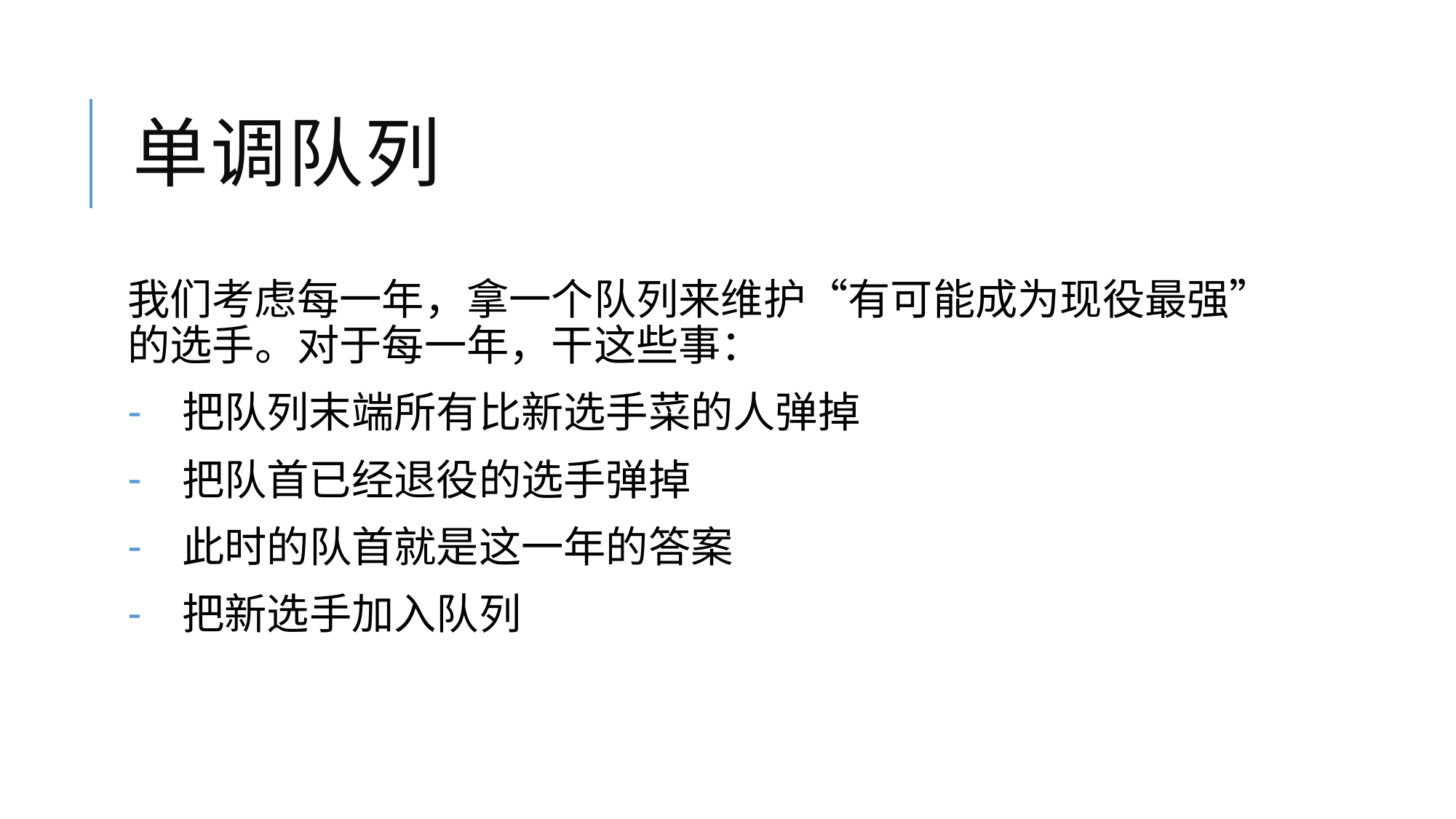

# 单调队列
我们考虑每一年，拿一个队列来维护“有可能成为现役最强”的选手。对于每一年，干这些事：
把队列末端所有比新选手菜的人弹掉
把队首已经退役的选手弹掉
此时的队首就是这一年的答案
把新选手加入队列